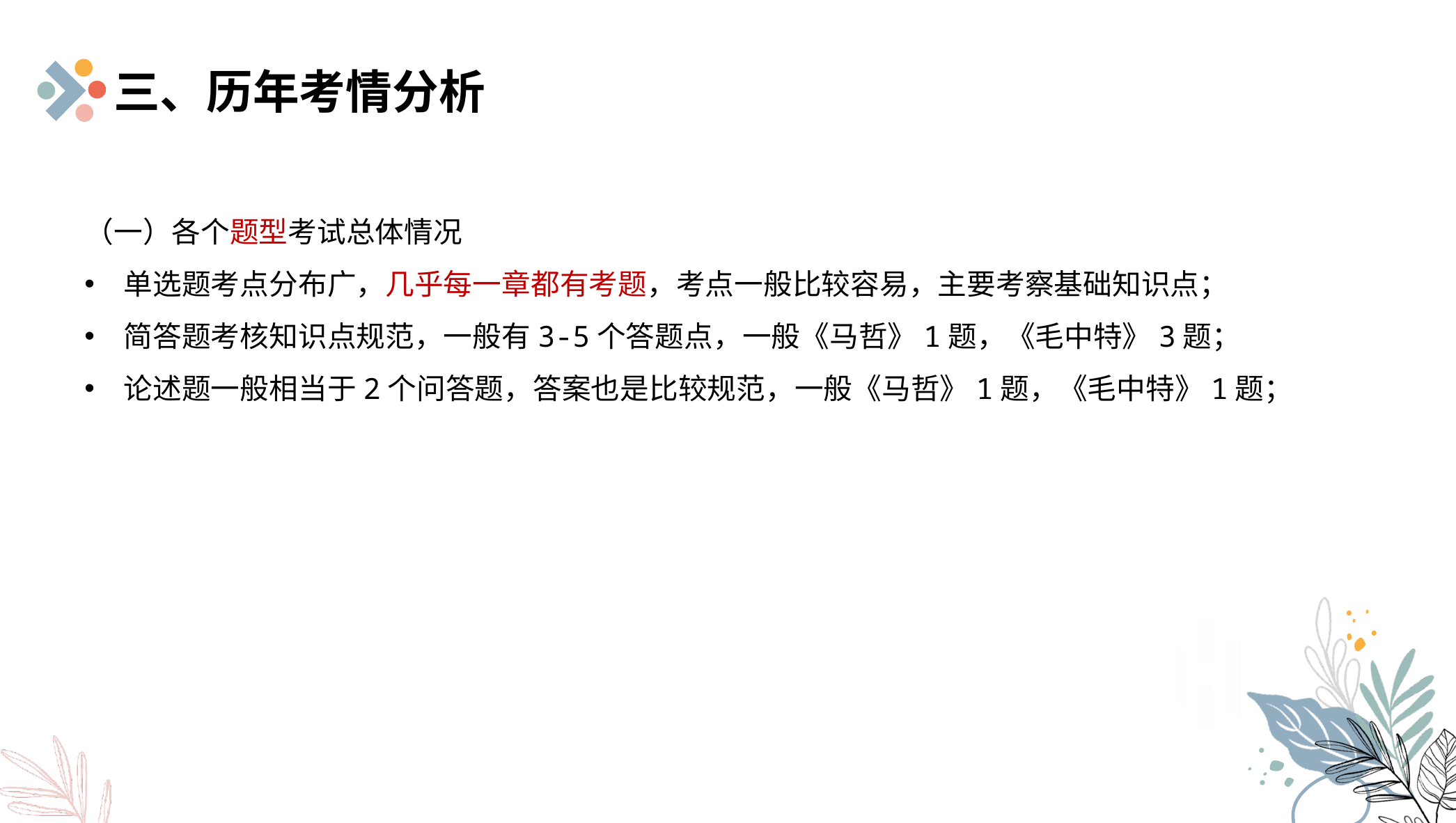

三、历年考情分析
（一）各个题型考试总体情况
单选题考点分布广，几乎每一章都有考题，考点一般比较容易，主要考察基础知识点；
简答题考核知识点规范，一般有3-5个答题点，一般《马哲》1题，《毛中特》3题；
论述题一般相当于2个问答题，答案也是比较规范，一般《马哲》1题，《毛中特》1题；